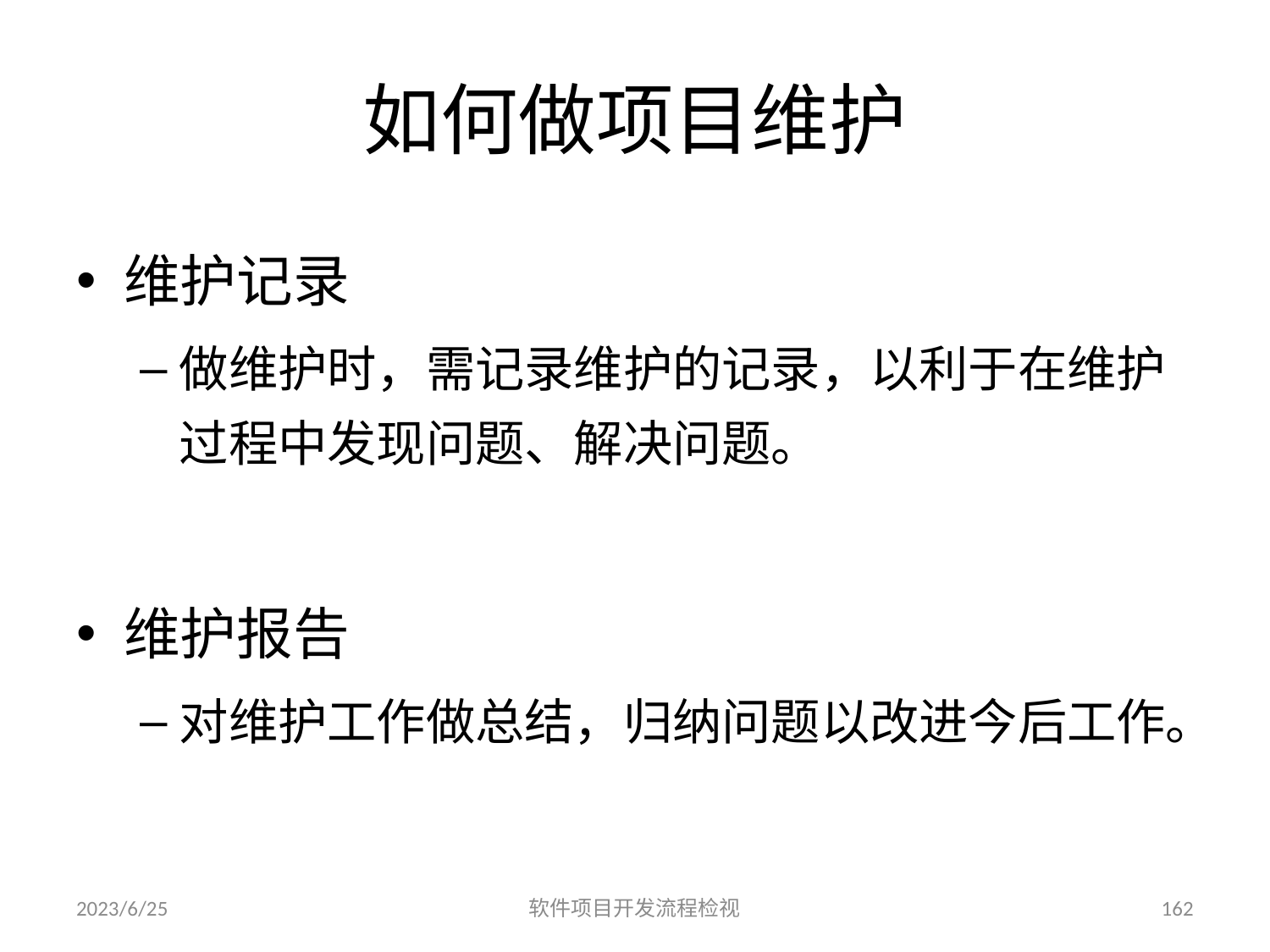

# 如何做项目维护
维护记录
做维护时，需记录维护的记录，以利于在维护过程中发现问题、解决问题。

维护报告
对维护工作做总结，归纳问题以改进今后工作。

2023/6/25
软件项目开发流程检视
162